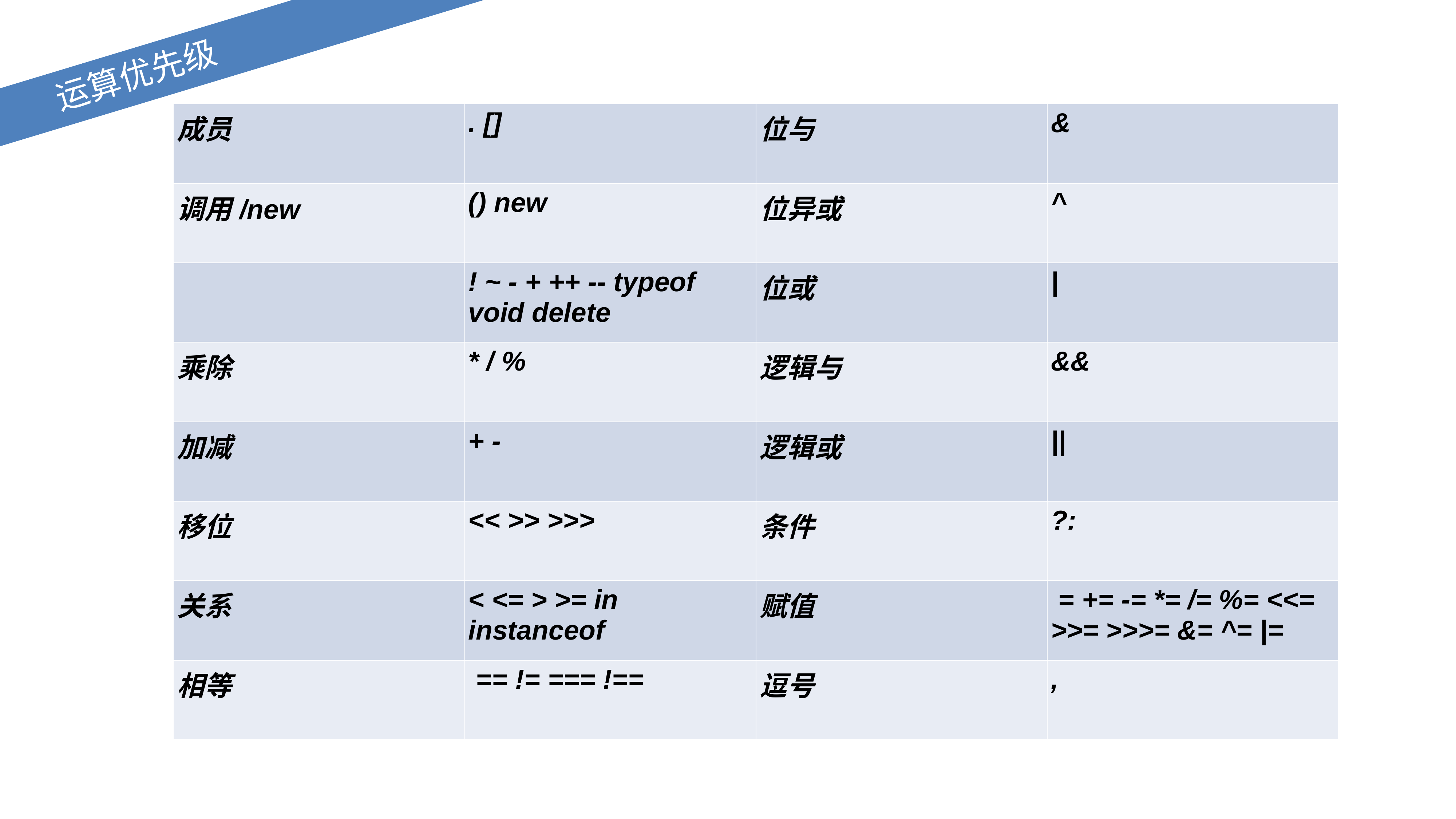

运算优先级
| 成员 | . [] | 位与 | & |
| --- | --- | --- | --- |
| 调用/new | () new | 位异或 | ^ |
|  | ! ~ - + ++ -- typeof void delete | 位或 | | |
| 乘除 | \* / % | 逻辑与 | && |
| 加减 | + - | 逻辑或 | || |
| 移位 | << >> >>> | 条件 | ?: |
| 关系 | < <= > >= in instanceof | 赋值 | = += -= \*= /= %= <<= >>= >>>= &= ^= |= |
| 相等 | == != === !== | 逗号 | , |